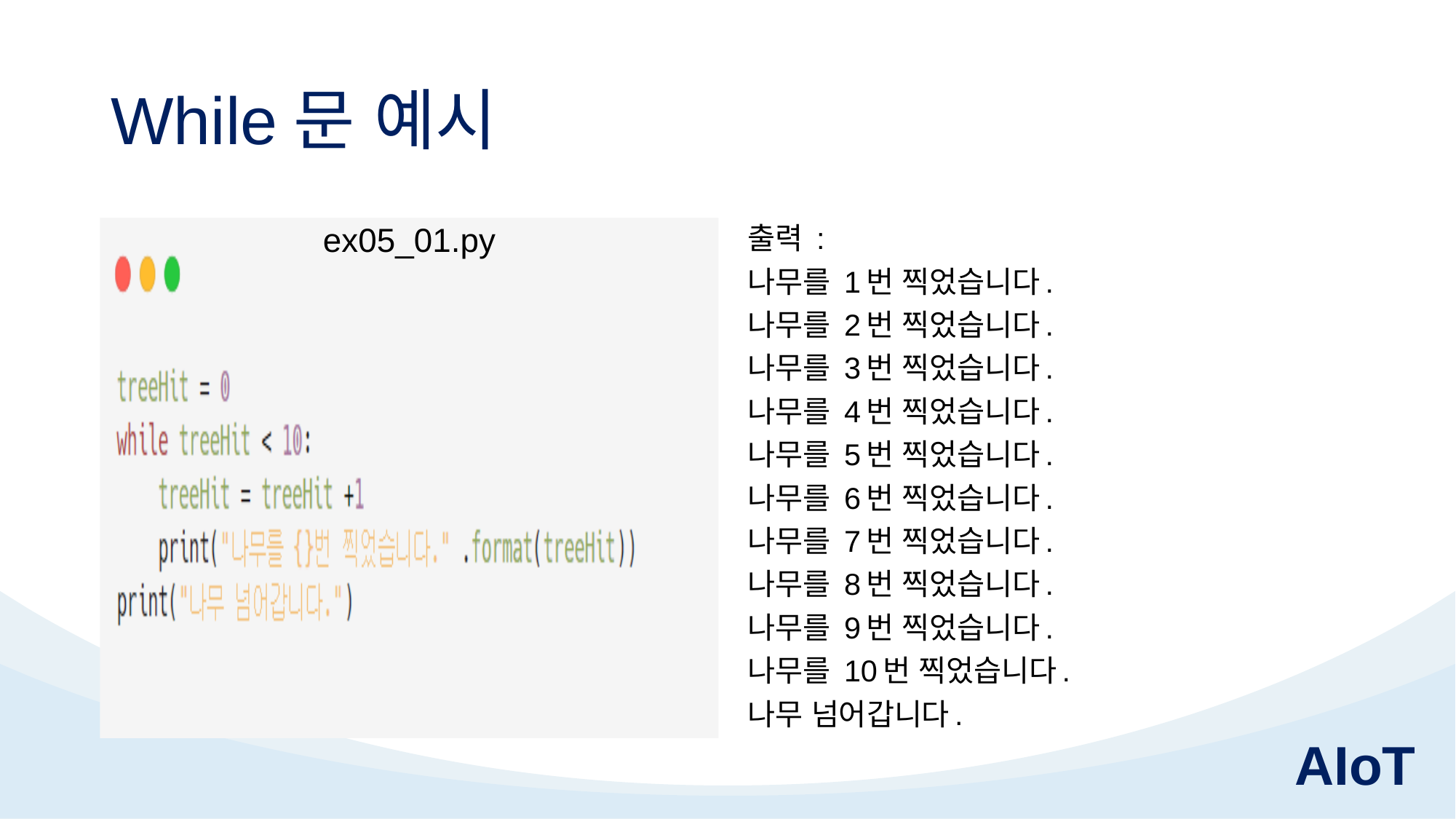

# While문 예시
ex05_01.py
출력 :
나무를 1번 찍었습니다.
나무를 2번 찍었습니다.
나무를 3번 찍었습니다.
나무를 4번 찍었습니다.
나무를 5번 찍었습니다.
나무를 6번 찍었습니다.
나무를 7번 찍었습니다.
나무를 8번 찍었습니다.
나무를 9번 찍었습니다.
나무를 10번 찍었습니다.
나무 넘어갑니다.